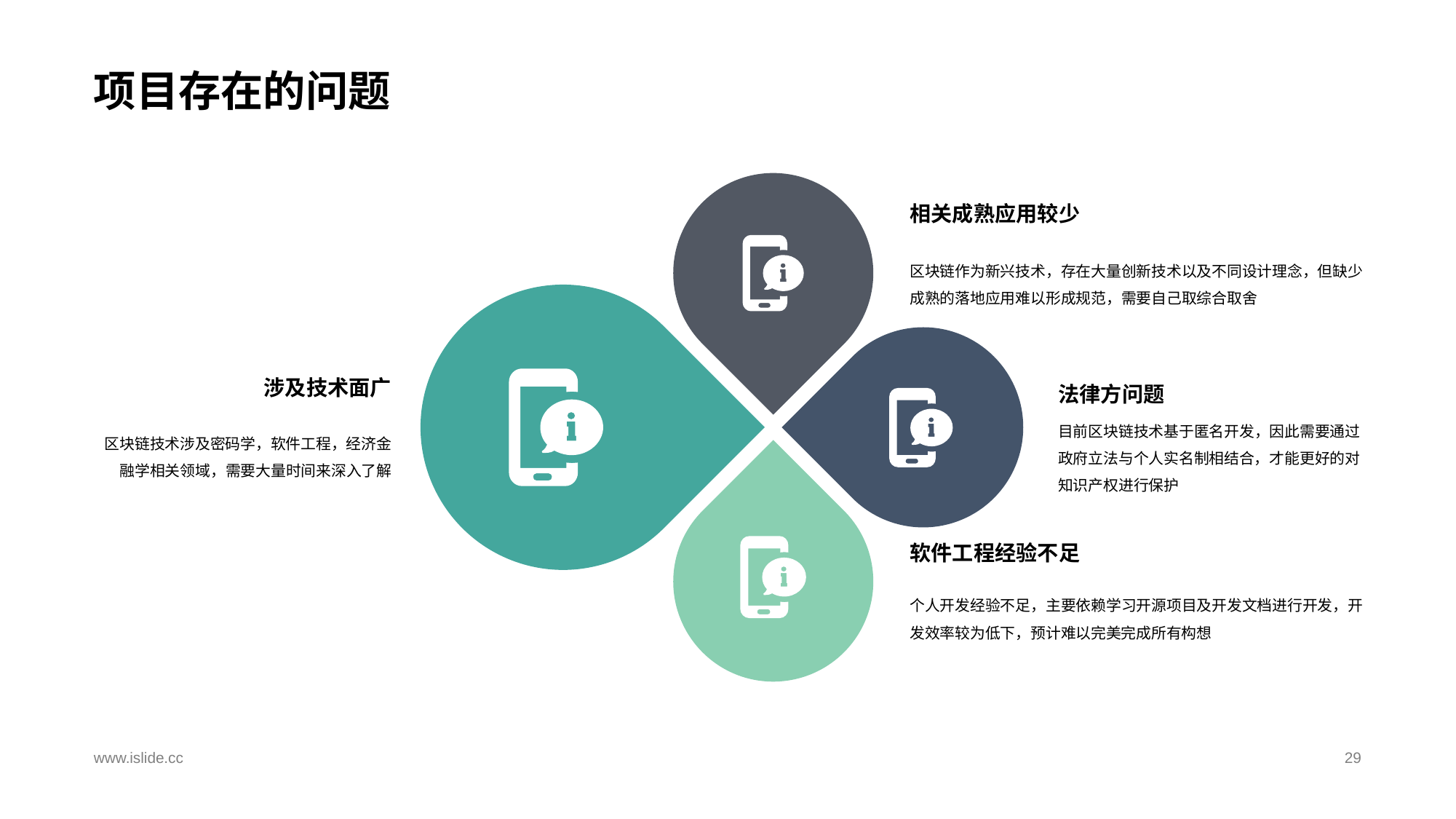

# 项目存在的问题

相关成熟应用较少

区块链作为新兴技术，存在大量创新技术以及不同设计理念，但缺少成熟的落地应用难以形成规范，需要自己取综合取舍

涉及技术面广

法律方问题

目前区块链技术基于匿名开发，因此需要通过政府立法与个人实名制相结合，才能更好的对知识产权进行保护
区块链技术涉及密码学，软件工程，经济金融学相关领域，需要大量时间来深入了解
软件工程经验不足

个人开发经验不足，主要依赖学习开源项目及开发文档进行开发，开发效率较为低下，预计难以完美完成所有构想
www.islide.cc
29